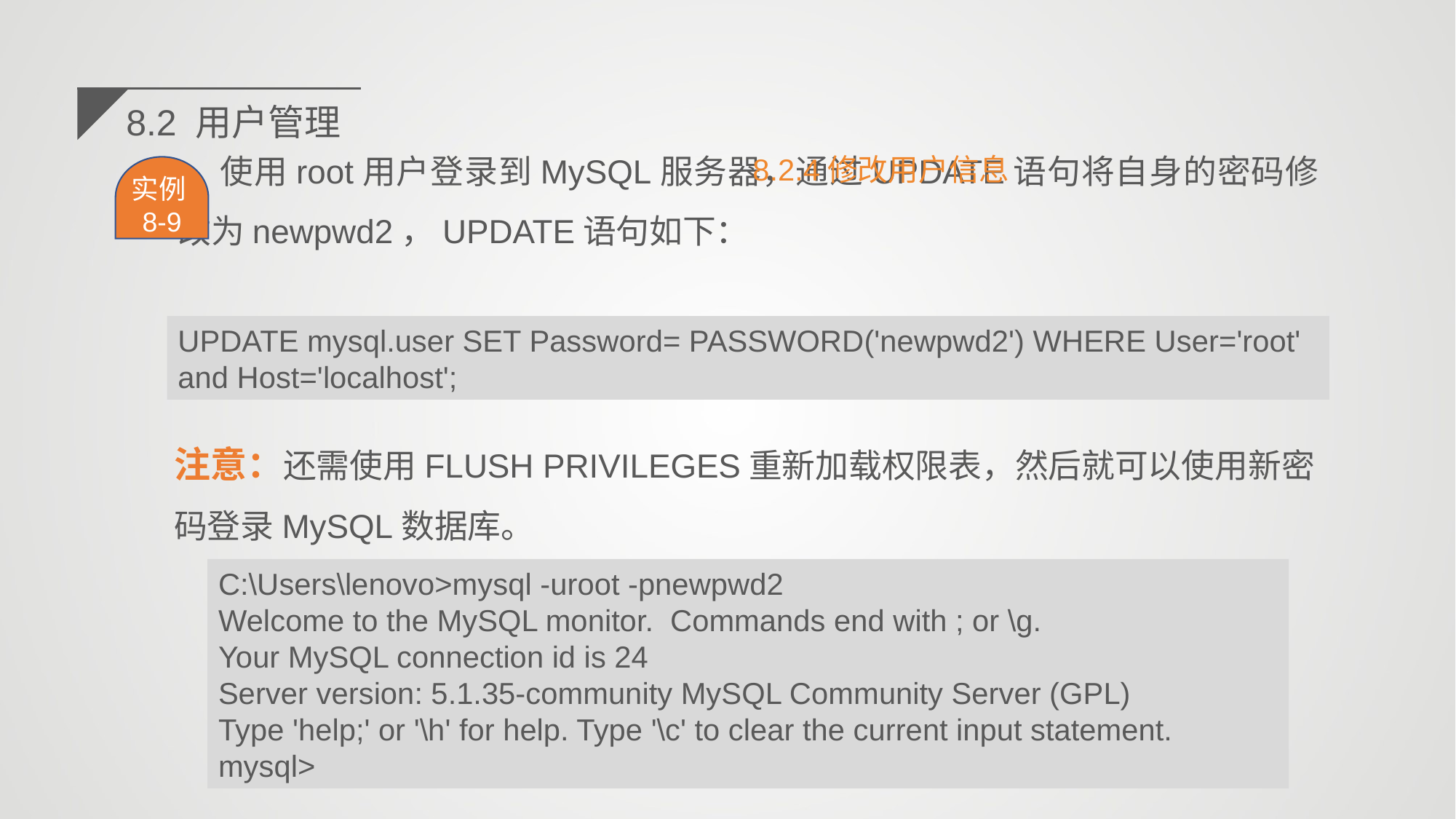

8.2 用户管理

使用root用户登录到MySQL服务器，通过UPDATE语句将自身的密码修改为newpwd2，UPDATE语句如下：

8.2.4修改用户信息

实例8-9
UPDATE mysql.user SET Password= PASSWORD('newpwd2') WHERE User='root' and Host='localhost';
注意：还需使用FLUSH PRIVILEGES重新加载权限表，然后就可以使用新密码登录MySQL数据库。
C:\Users\lenovo>mysql -uroot -pnewpwd2
Welcome to the MySQL monitor.  Commands end with ; or \g.
Your MySQL connection id is 24
Server version: 5.1.35-community MySQL Community Server (GPL)
Type 'help;' or '\h' for help. Type '\c' to clear the current input statement.
mysql>